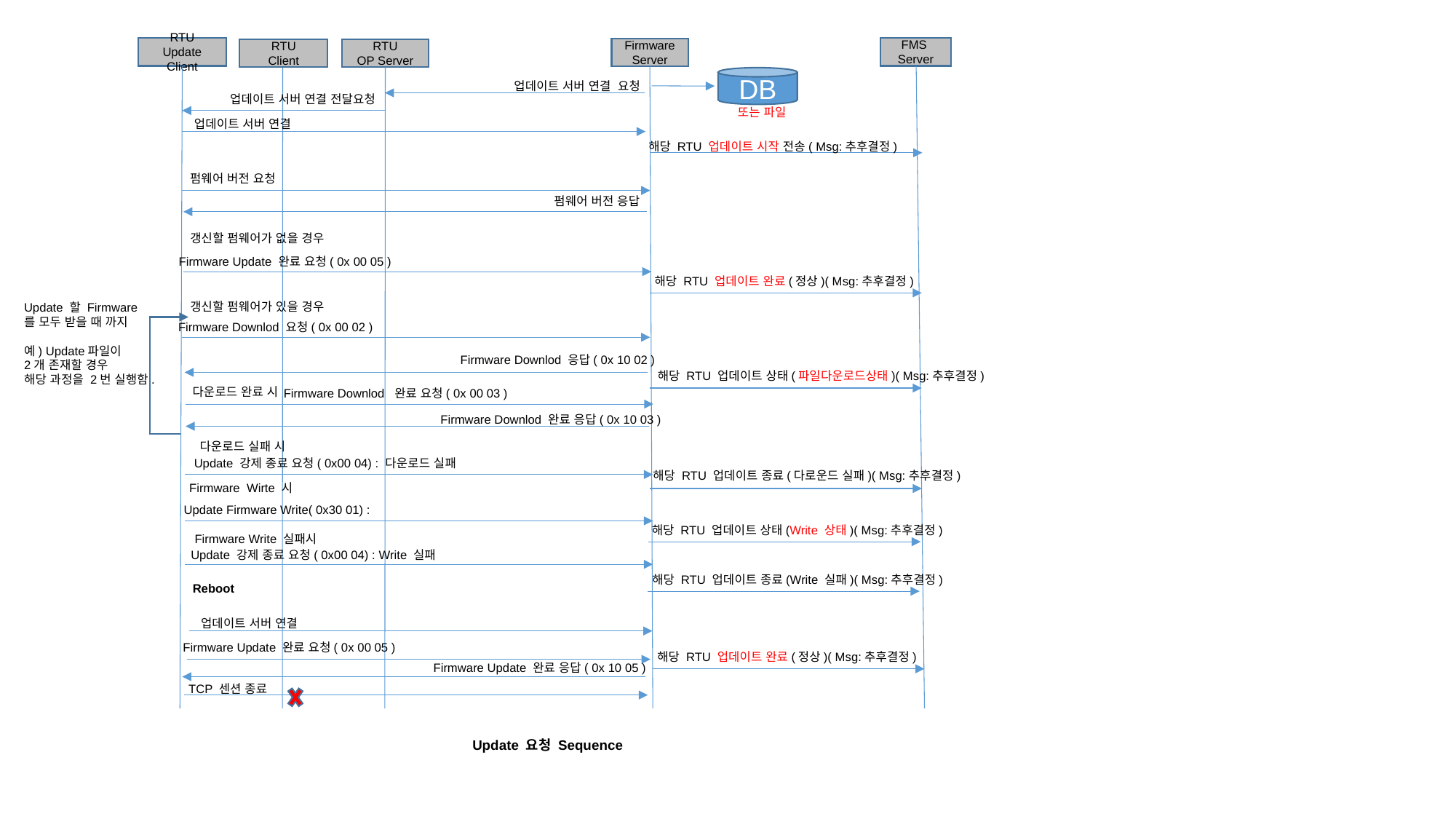

FMS
Server
RTU
Update Client
Firmware Server
RTU
Client
RTU
OP Server
DB
업데이트 서버 연결  요청
업데이트 서버 연결 전달요청
또는 파일
업데이트 서버 연결
해당 RTU 업데이트 시작 전송( Msg:추후결정)
펌웨어 버전 요청
펌웨어 버전 응답
갱신할 펌웨어가 없을 경우
Firmware Update 완료 요청( 0x 00 05 )
해당 RTU 업데이트 완료(정상)( Msg:추후결정)
갱신할 펌웨어가 있을 경우
Update 할 Firmware
를 모두 받을 때 까지

예) Update파일이
2개 존재할 경우
해당 과정을 2번 실행함.
Firmware Downlod 요청( 0x 00 02 )

Firmware Downlod 응답( 0x 10 02 )
해당 RTU 업데이트 상태(파일다운로드상태)( Msg:추후결정)
다운로드 완료 시
Firmware Downlod  완료 요청( 0x 00 03 )
Firmware Downlod 완료 응답( 0x 10 03 )
다운로드 실패 시
Update 강제 종료 요청( 0x00 04) : 다운로드 실패
해당 RTU 업데이트 종료(다로운드 실패)( Msg:추후결정)
Firmware  Wirte 시
Update Firmware Write( 0x30 01) :
해당 RTU 업데이트 상태(Write 상태)( Msg:추후결정)
Firmware Write 실패시
Update 강제 종료 요청( 0x00 04) : Write 실패
해당 RTU 업데이트 종료(Write 실패)( Msg:추후결정)
Reboot
업데이트 서버 연결
Firmware Update 완료 요청( 0x 00 05 )
해당 RTU 업데이트 완료(정상)( Msg:추후결정)
Firmware Update 완료 응답( 0x 10 05 )
TCP 센션 종료

Update 요청 Sequence